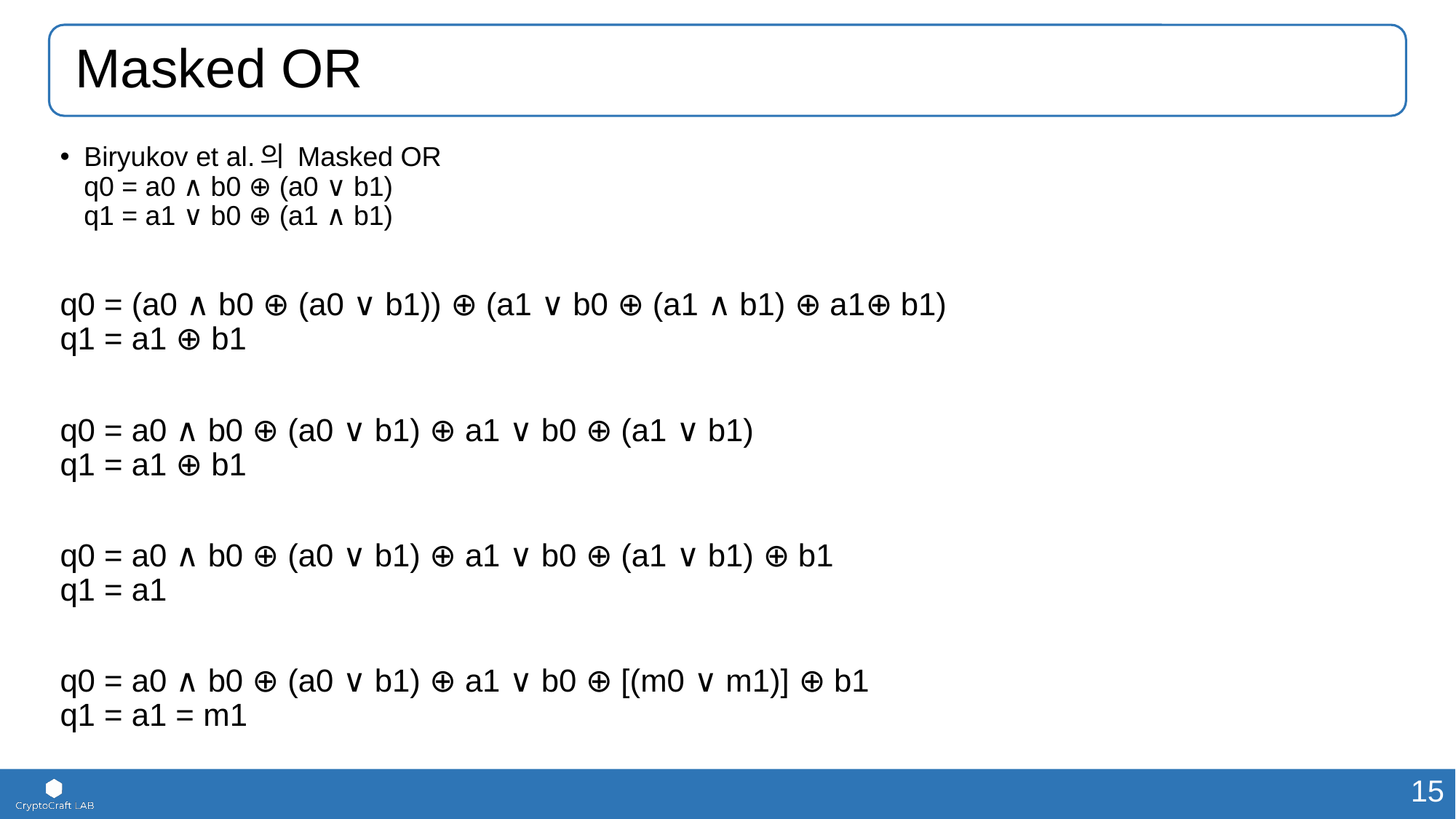

# Masked OR
Biryukov et al.의 Masked OR
q0 = a0 ∧ b0 ⊕ (a0 ∨ b1)
q1 = a1 ∨ b0 ⊕ (a1 ∧ b1)

q0 = (a0 ∧ b0 ⊕ (a0 ∨ b1)) ⊕ (a1 ∨ b0 ⊕ (a1 ∧ b1) ⊕ a1⊕ b1)
q1 = a1 ⊕ b1

q0 = a0 ∧ b0 ⊕ (a0 ∨ b1) ⊕ a1 ∨ b0 ⊕ (a1 ∨ b1)
q1 = a1 ⊕ b1

q0 = a0 ∧ b0 ⊕ (a0 ∨ b1) ⊕ a1 ∨ b0 ⊕ (a1 ∨ b1) ⊕ b1
q1 = a1

q0 = a0 ∧ b0 ⊕ (a0 ∨ b1) ⊕ a1 ∨ b0 ⊕ [(m0 ∨ m1)] ⊕ b1
q1 = a1 = m1